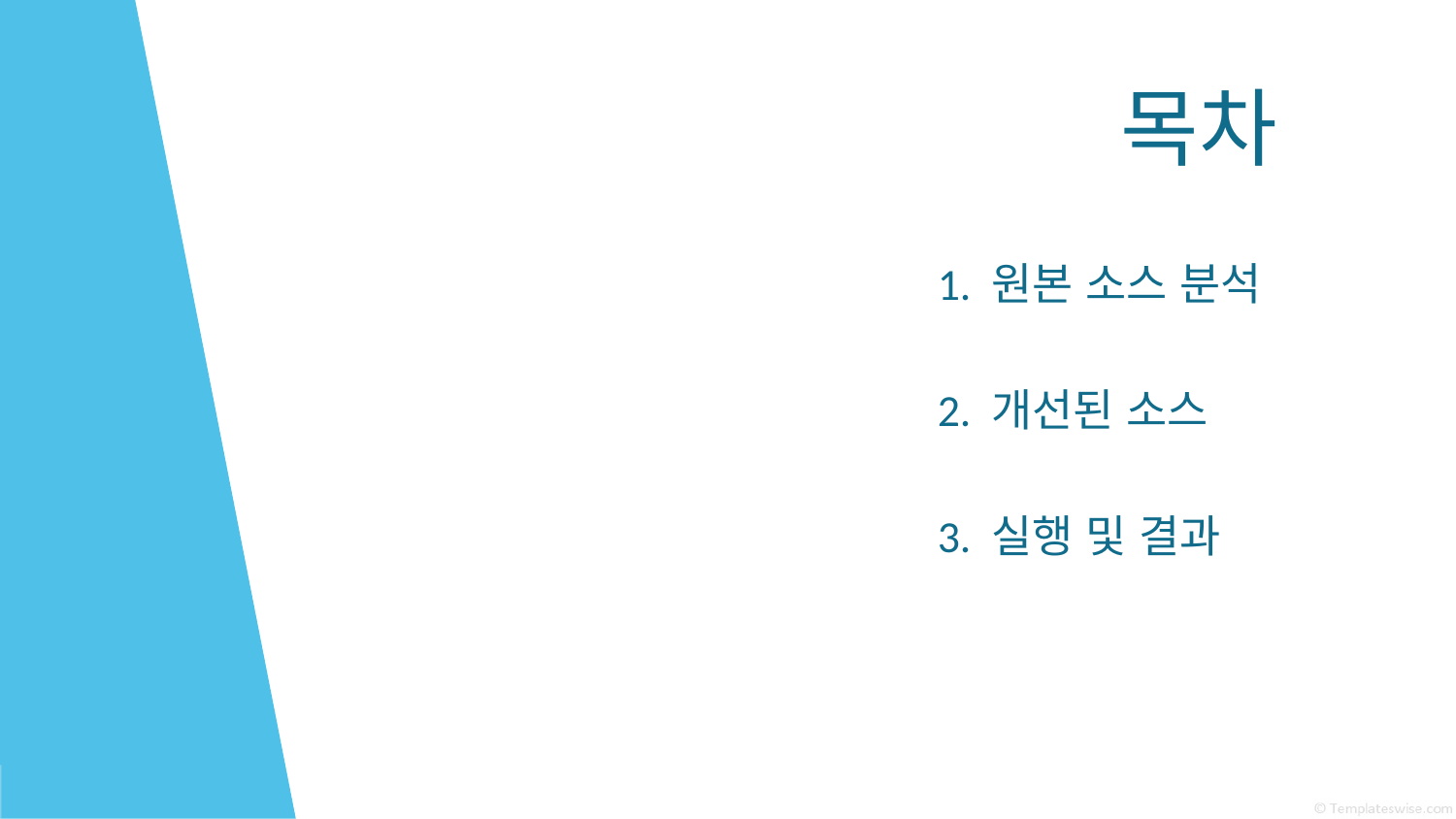

# 목차
1. 원본 소스 분석
2. 개선된 소스
3. 실행 및 결과